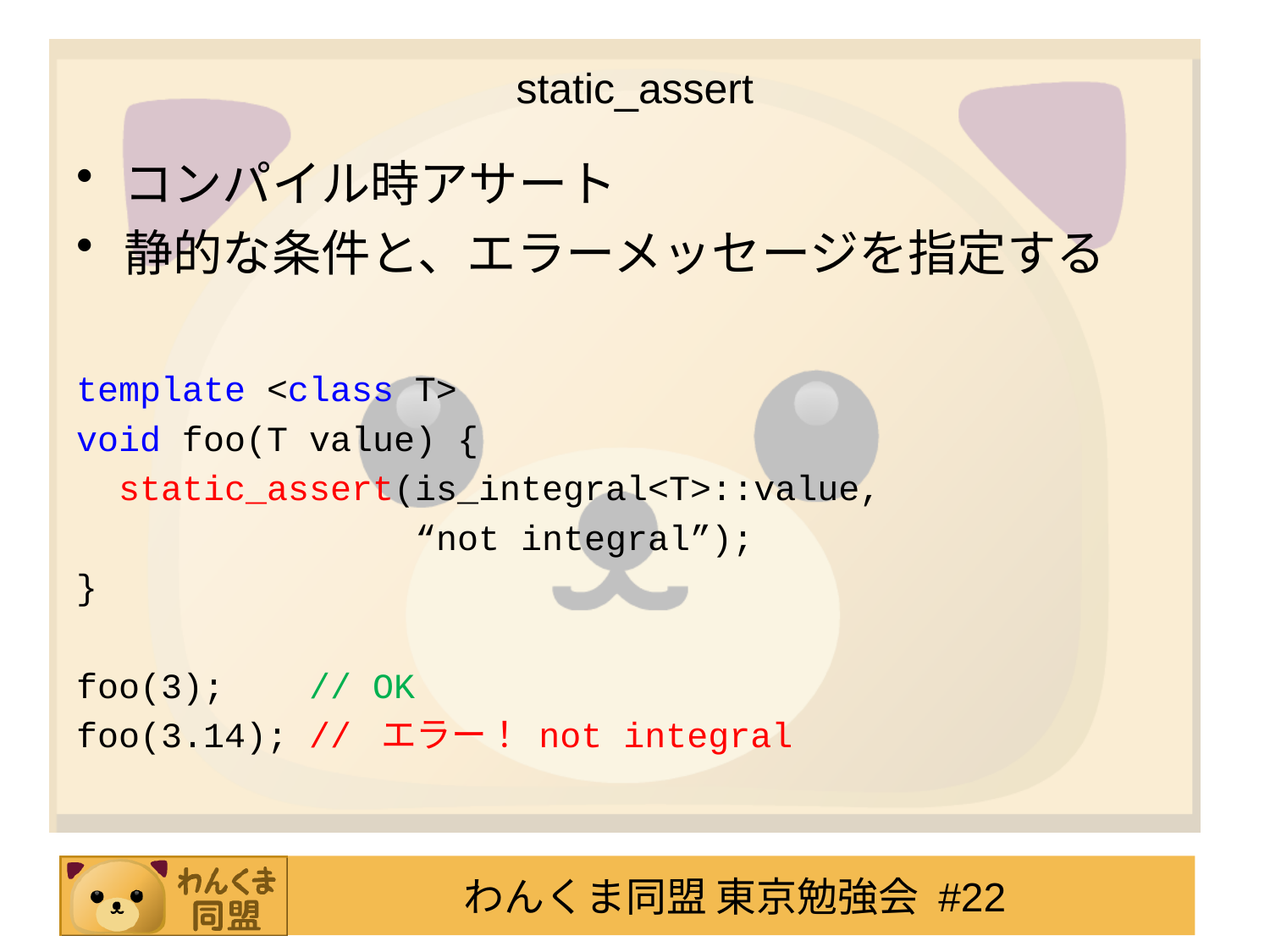

# static_assert
コンパイル時アサート
静的な条件と、エラーメッセージを指定する

template <class T>
void foo(T value) {
  static_assert(is_integral<T>::value,
                “not integral”);
}

foo(3);    // OK
foo(3.14); // エラー！ not integral